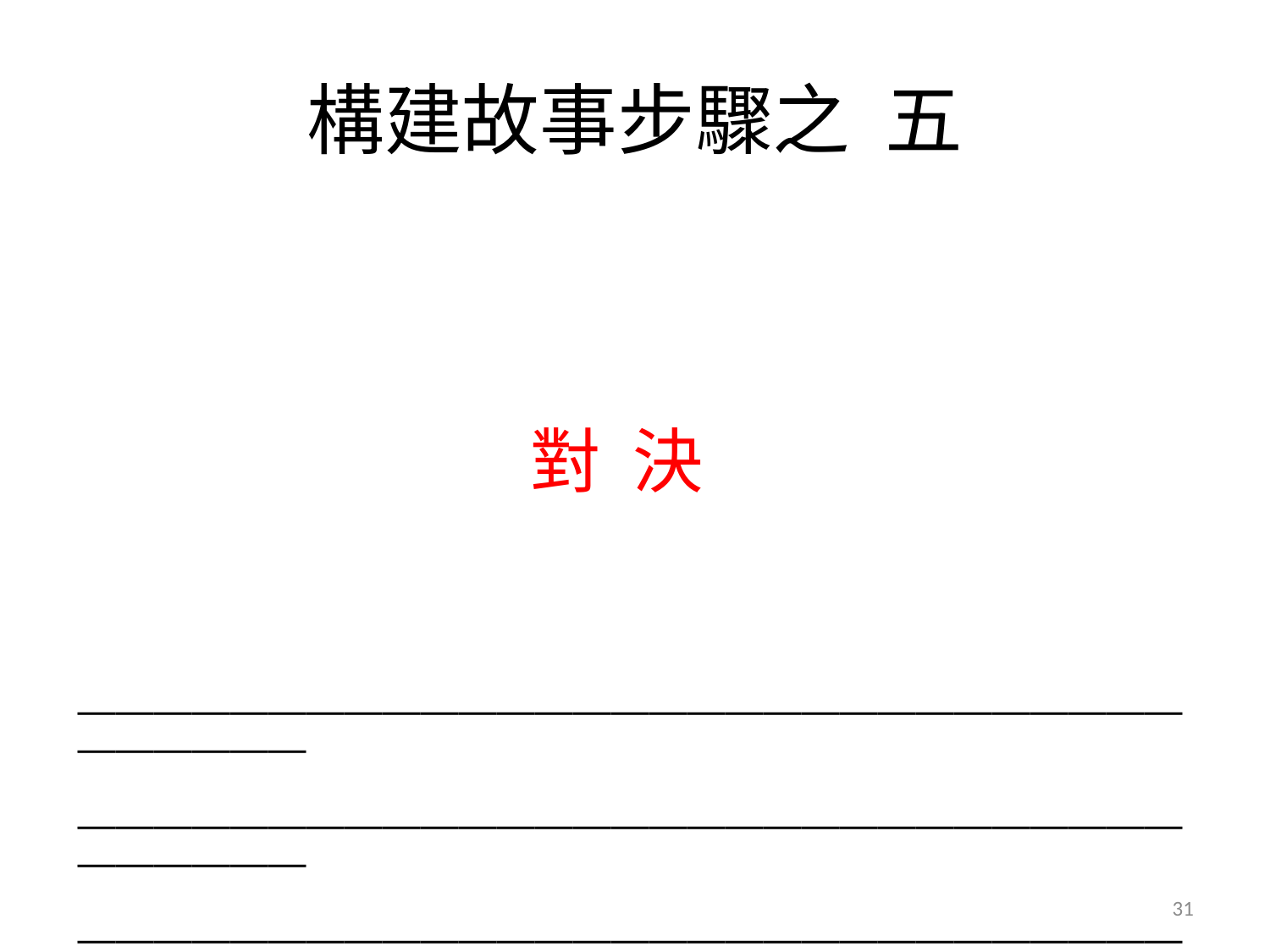

# 構建故事步驟之  五
對  決

______________________________________________________________________

______________________________________________________________________

______________________________________________________________________
31